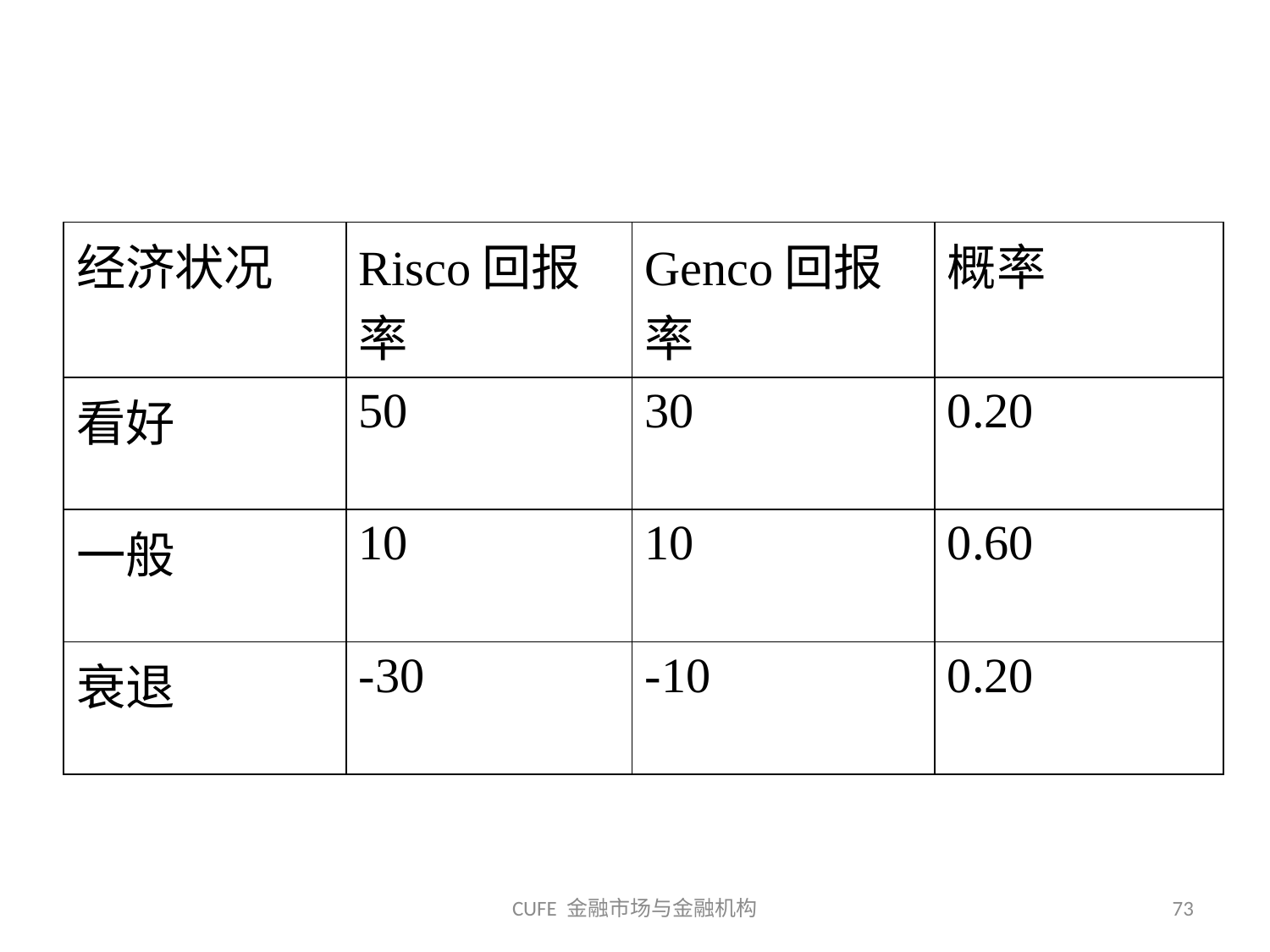

| 经济状况 | Risco回报率 | Genco回报率 | 概率 |
| --- | --- | --- | --- |
| 看好 | 50 | 30 | 0.20 |
| 一般 | 10 | 10 | 0.60 |
| 衰退 | -30 | -10 | 0.20 |
CUFE 金融市场与金融机构
73